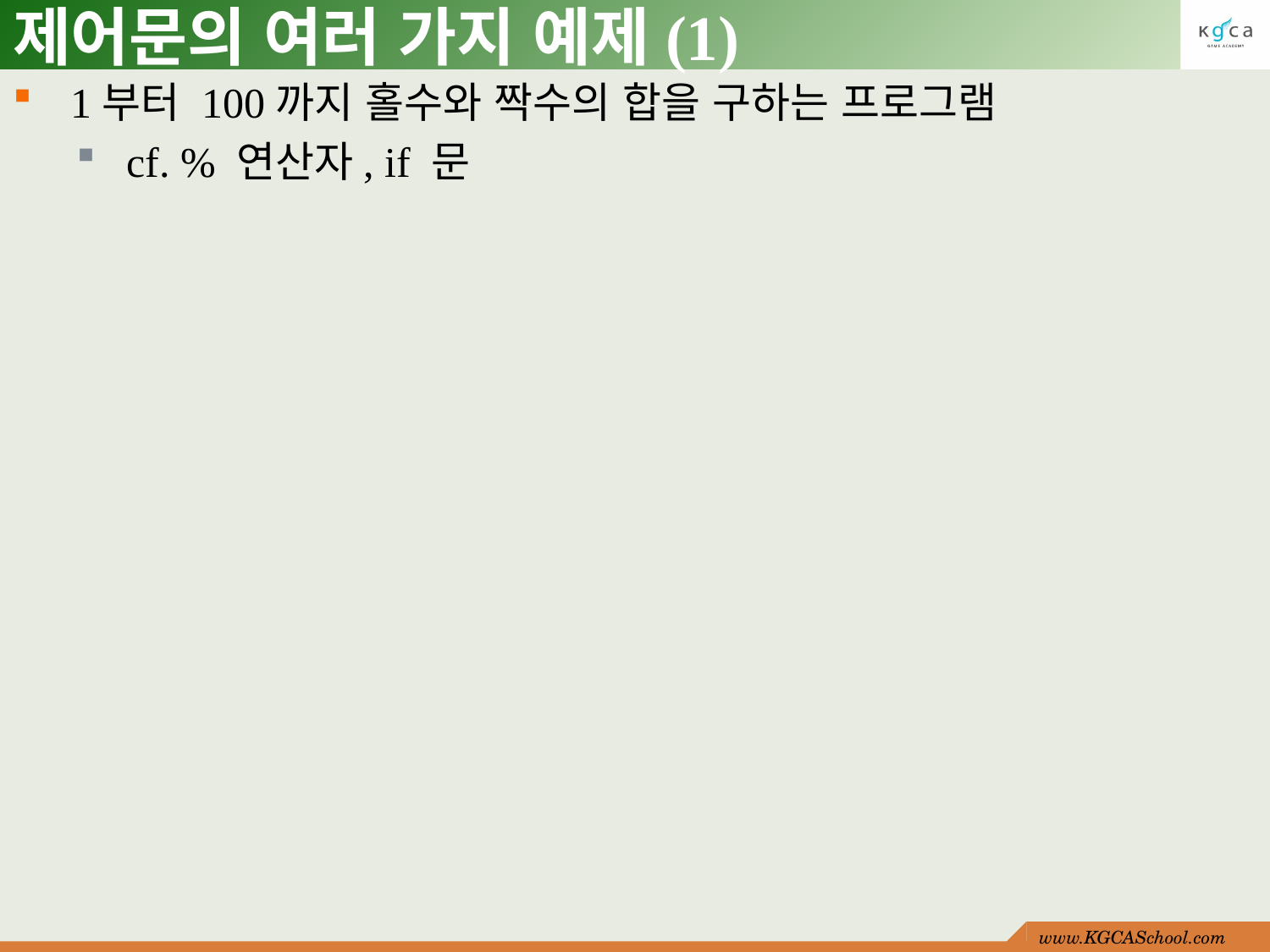

# 제어문의 여러 가지 예제(1)
 1부터 100까지 홀수와 짝수의 합을 구하는 프로그램
 cf. % 연산자, if 문